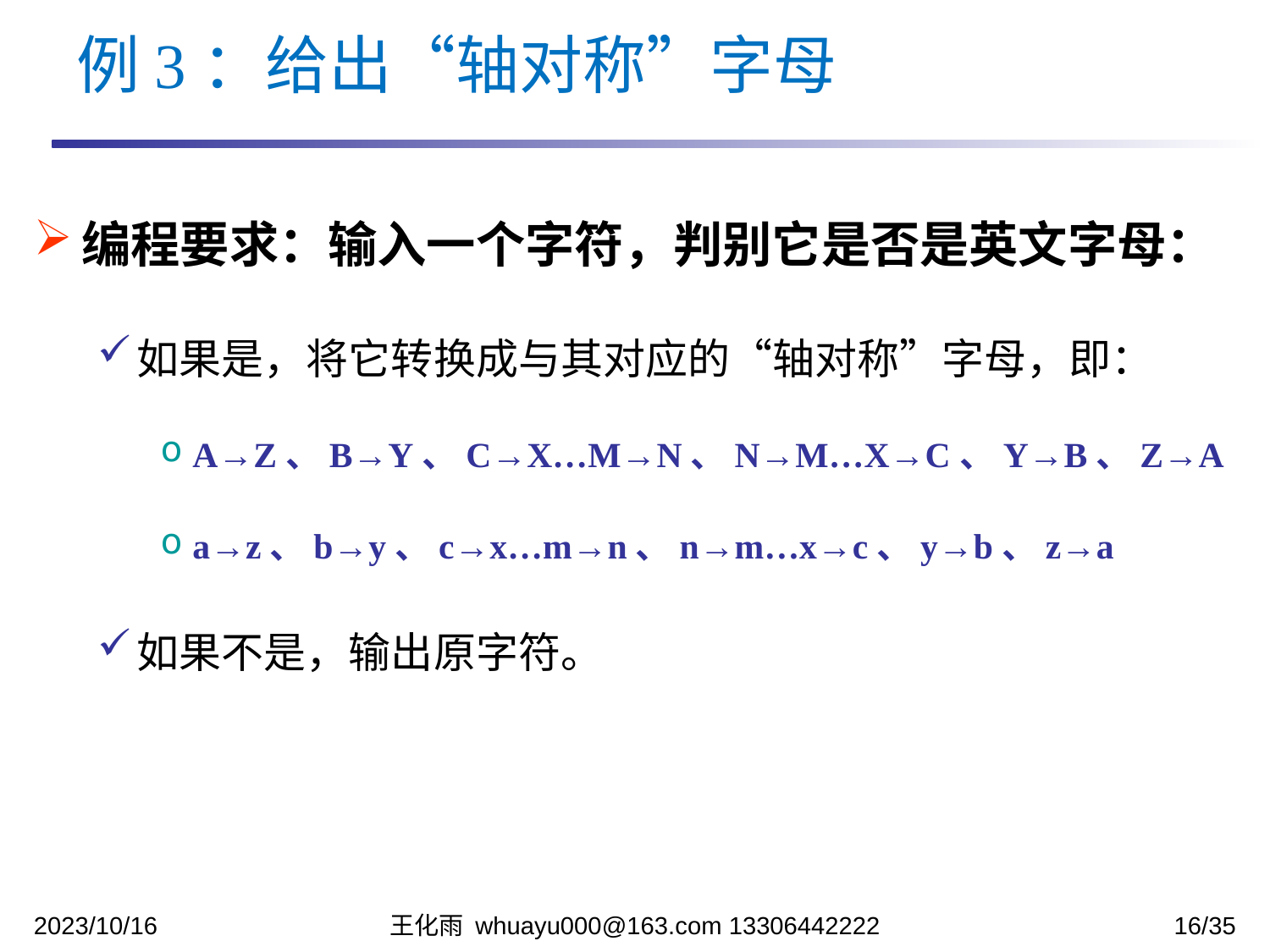

例3：给出“轴对称”字母
编程要求：输入一个字符，判别它是否是英文字母：
如果是，将它转换成与其对应的“轴对称”字母，即：
A→Z、B→Y、C→X…M→N、N→M…X→C、Y→B、Z→A
a→z、b→y、c→x…m→n、n→m…x→c、y→b、z→a
如果不是，输出原字符。
2023/10/16
王化雨 whuayu000@163.com 13306442222
16/35